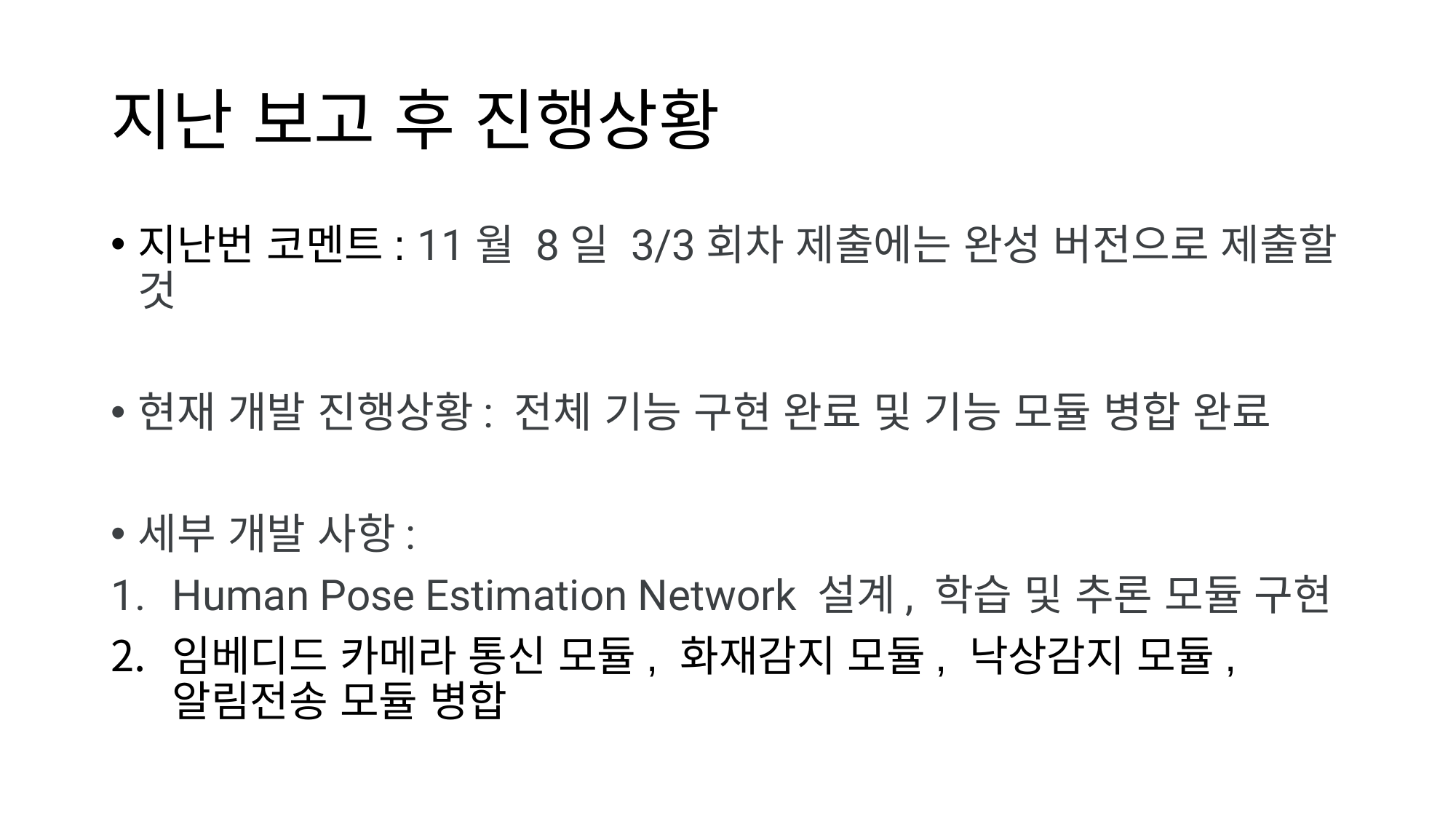

# 지난 보고 후 진행상황
지난번 코멘트: 11월 8일 3/3회차 제출에는 완성 버전으로 제출할 것

현재 개발 진행상황: 전체 기능 구현 완료 및 기능 모듈 병합 완료

세부 개발 사항:
Human Pose Estimation Network 설계, 학습 및 추론 모듈 구현
임베디드 카메라 통신 모듈, 화재감지 모듈, 낙상감지 모듈, 알림전송 모듈 병합